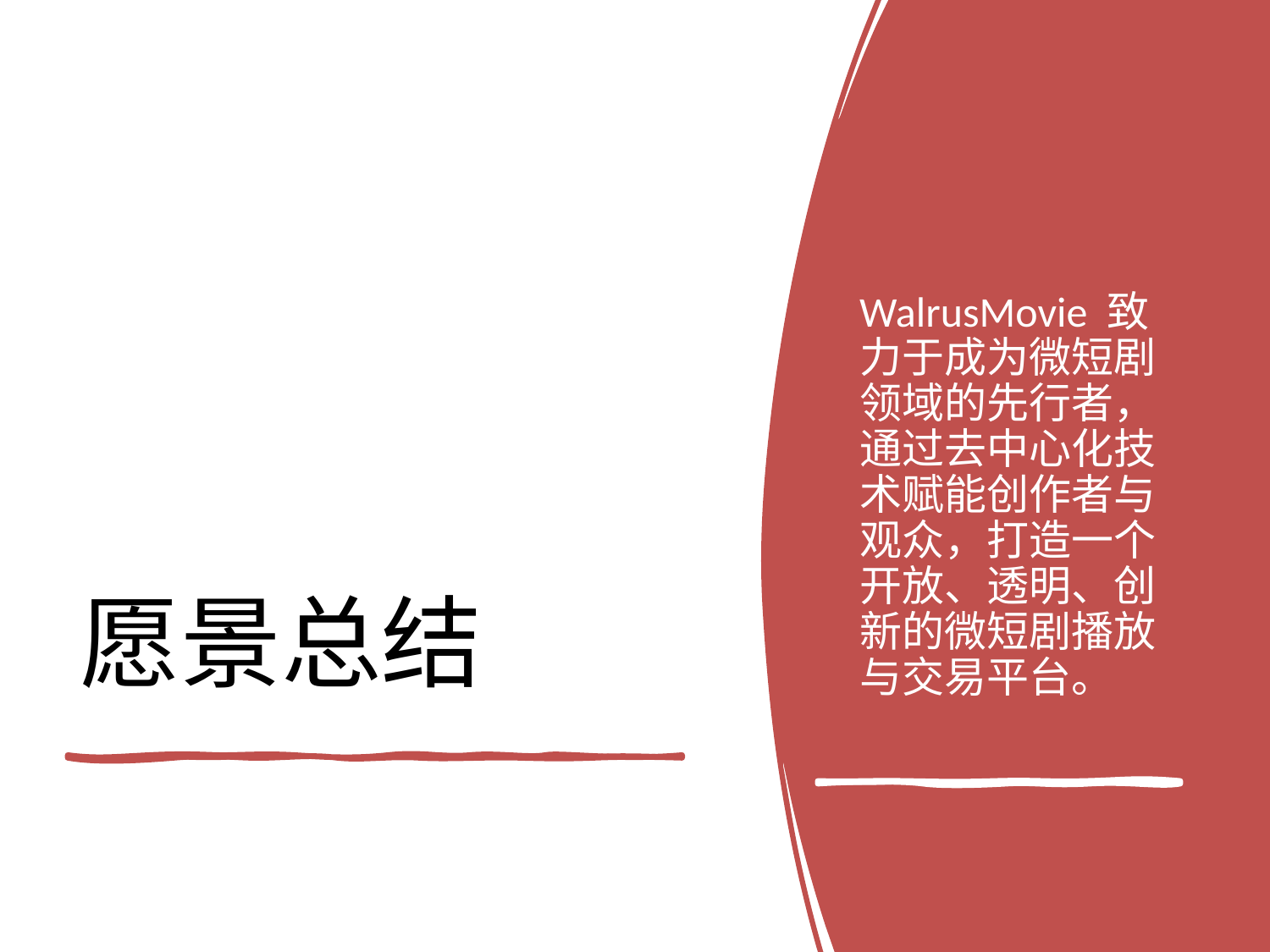

WalrusMovie 致力于成为微短剧领域的先行者，通过去中心化技术赋能创作者与观众，打造一个开放、透明、创新的微短剧播放与交易平台。
# 愿景总结